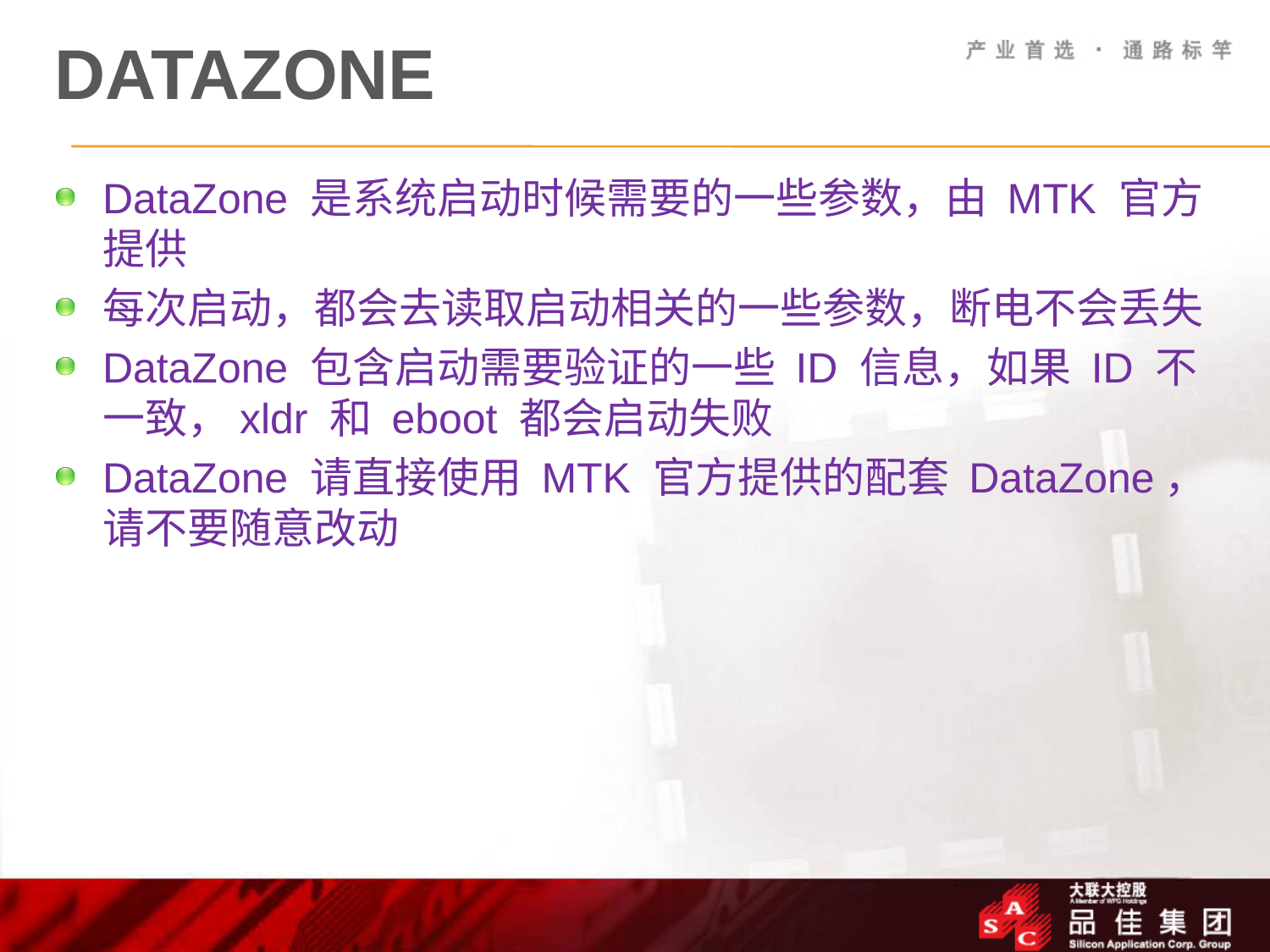

# DataZone
DataZone 是系统启动时候需要的一些参数，由 MTK 官方提供
每次启动，都会去读取启动相关的一些参数，断电不会丢失
DataZone 包含启动需要验证的一些 ID 信息，如果 ID 不一致，xldr 和 eboot 都会启动失败
DataZone 请直接使用 MTK 官方提供的配套 DataZone，请不要随意改动